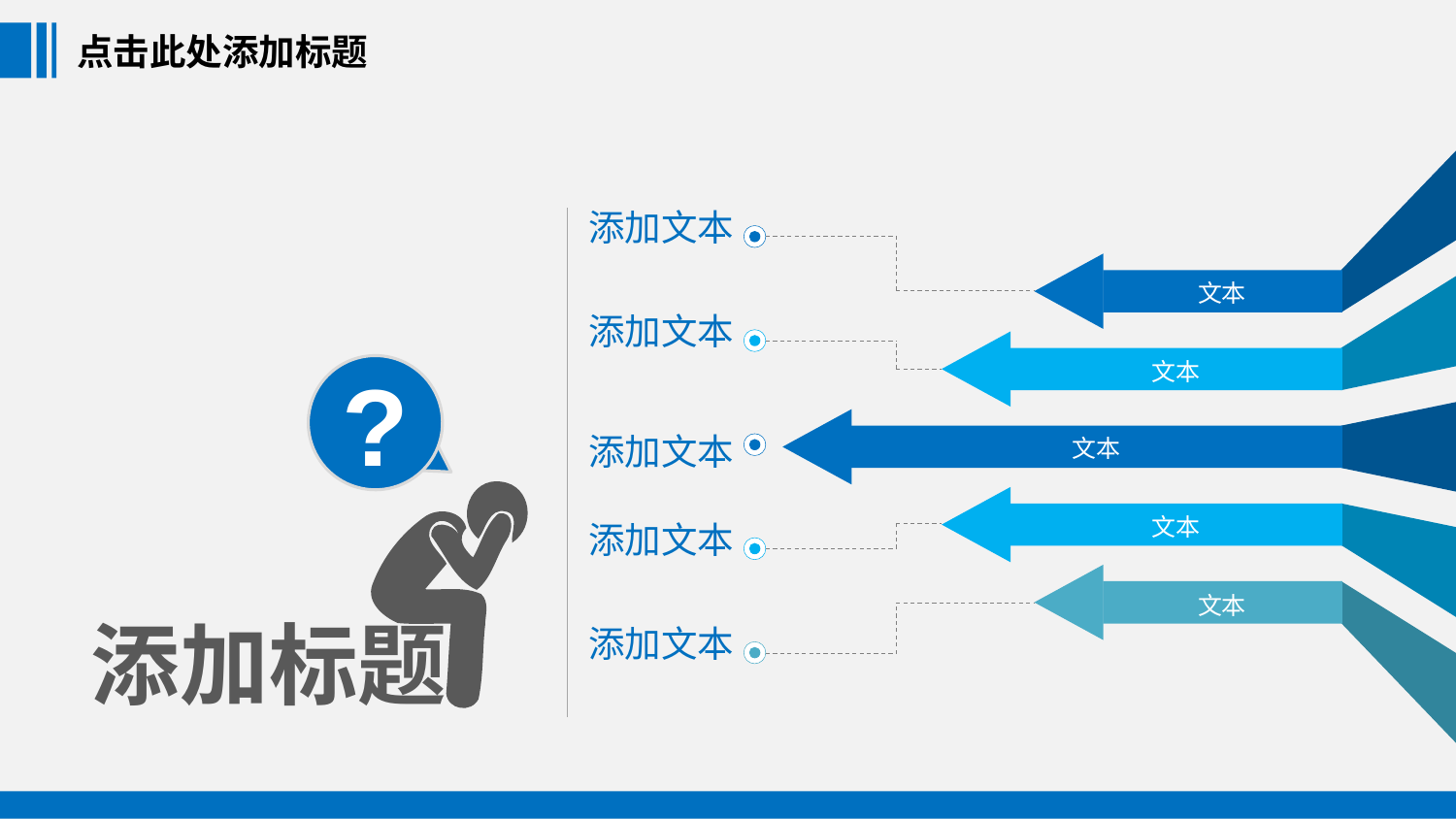

点击此处添加标题

添加文本

文本

添加文本

?

添加标题
文本

添加文本
文本

文本

添加文本

文本

添加文本